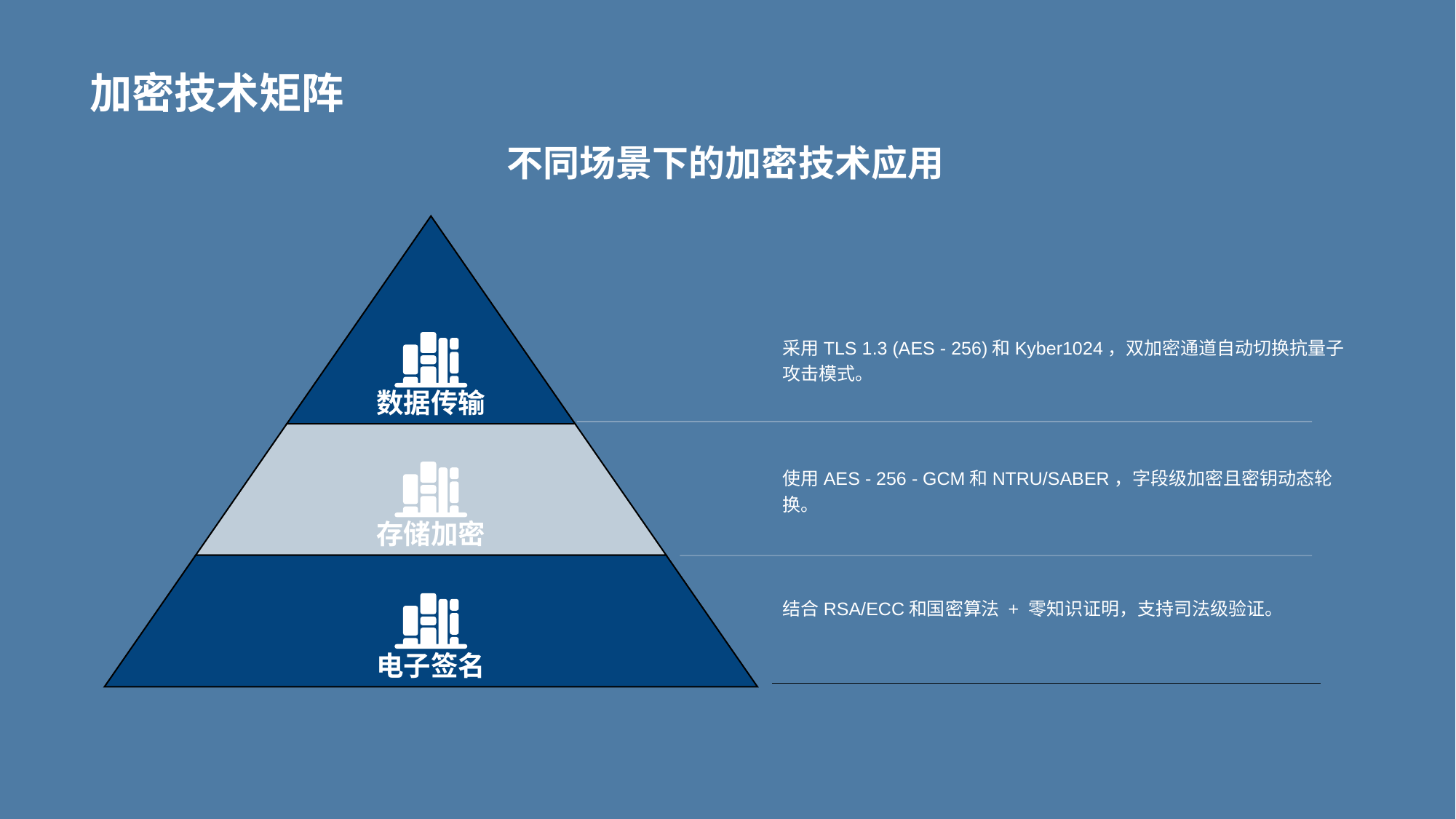

# 加密技术矩阵
不同场景下的加密技术应用
数据传输
采用TLS 1.3 (AES - 256)和Kyber1024，双加密通道自动切换抗量子攻击模式。

存储加密
使用AES - 256 - GCM和NTRU/SABER，字段级加密且密钥动态轮换。

电子签名
结合RSA/ECC和国密算法 + 零知识证明，支持司法级验证。